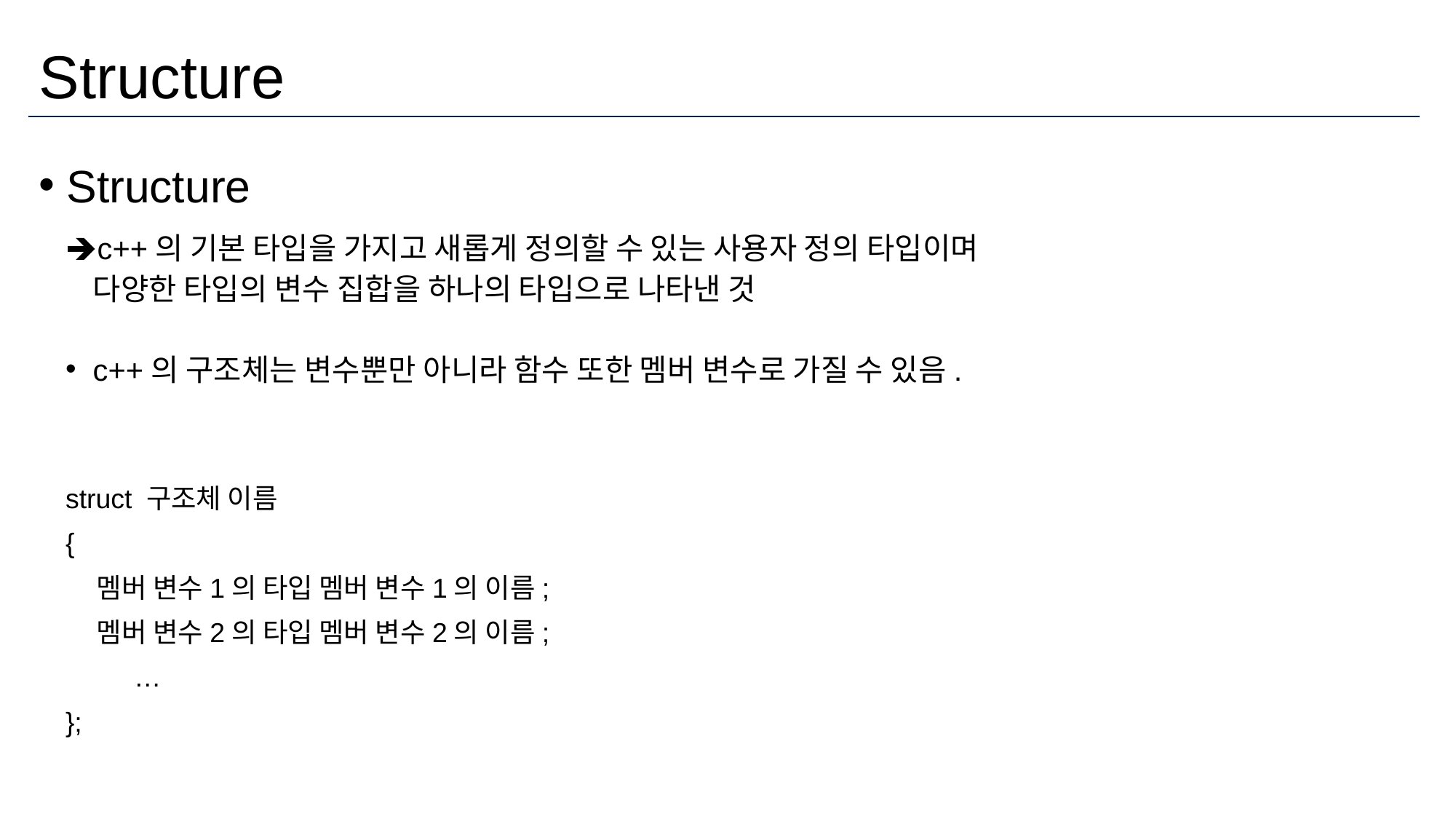

# Structure
Structure
c++의 기본 타입을 가지고 새롭게 정의할 수 있는 사용자 정의 타입이며
   다양한 타입의 변수 집합을 하나의 타입으로 나타낸 것

c++의 구조체는 변수뿐만 아니라 함수 또한 멤버 변수로 가질 수 있음.

struct 구조체 이름
{
    멤버 변수1의 타입 멤버 변수1의 이름;
    멤버 변수2의 타입 멤버 변수2의 이름;
         …
};